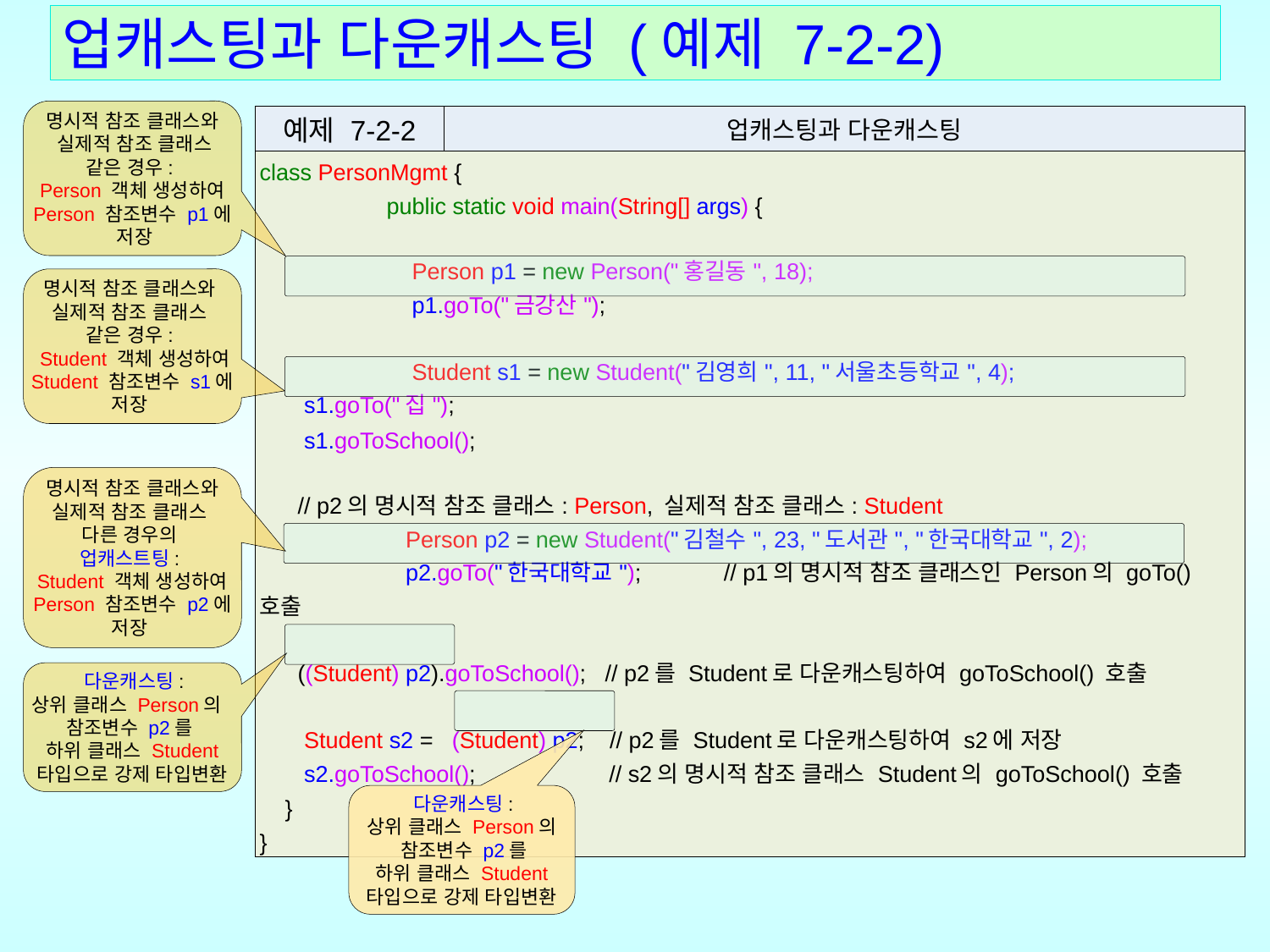

# 업캐스팅과 다운캐스팅 (예제 7-2-2)
명시적 참조 클래스와
 실제적 참조 클래스
같은 경우:
Person 객체 생성하여 Person 참조변수 p1에
 저장
| 예제 7-2-2 | 업캐스팅과 다운캐스팅 |
| --- | --- |
| class PersonMgmt { public static void main(String[] args) { Person p1 = new Person("홍길동", 18); p1.goTo("금강산"); Student s1 = new Student("김영희", 11, "서울초등학교", 4); s1.goTo("집"); s1.goToSchool(); // p2의 명시적 참조 클래스: Person, 실제적 참조 클래스: Student Person p2 = new Student("김철수", 23, "도서관", "한국대학교", 2); p2.goTo("한국대학교"); // p1의 명시적 참조 클래스인 Person의 goTo() 호출 ((Student) p2).goToSchool(); // p2를 Student로 다운캐스팅하여 goToSchool() 호출 Student s2 = (Student) p2; // p2를 Student로 다운캐스팅하여 s2에 저장 s2.goToSchool(); // s2의 명시적 참조 클래스 Student의 goToSchool() 호출 } } |  |

명시적 참조 클래스와
실제적 참조 클래스
같은 경우:
 Student 객체 생성하여 Student 참조변수 s1에 저장

명시적 참조 클래스와 실제적 참조 클래스
다른 경우의
업캐스트팅:
Student 객체 생성하여 Person 참조변수 p2에 저장

 다운캐스팅:
상위 클래스 Person의
참조변수 p2를
하위 클래스 Student
타입으로 강제 타입변환

 다운캐스팅:
상위 클래스 Person의
 참조변수 p2를
하위 클래스 Student
타입으로 강제 타입변환